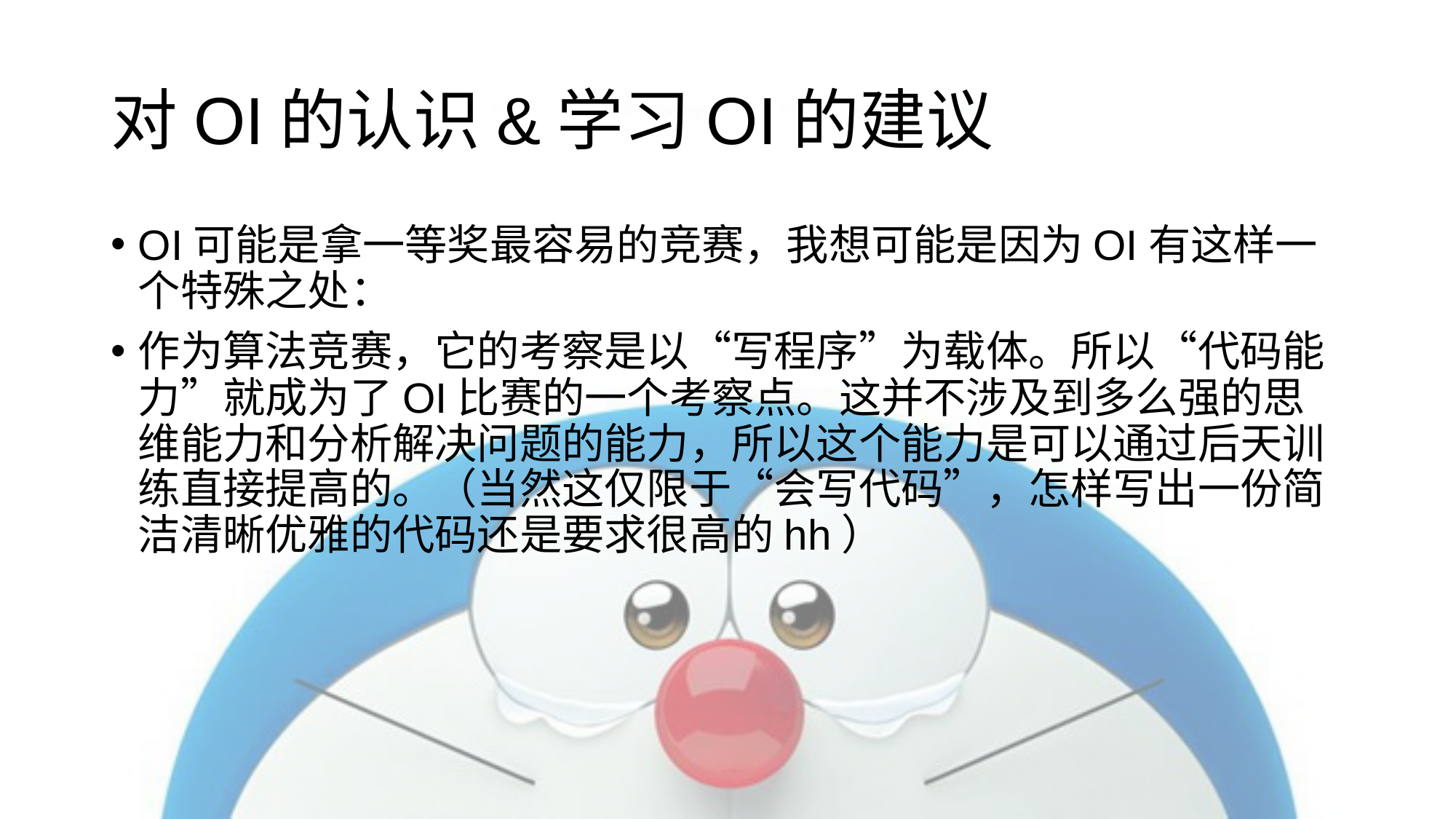

# 对OI的认识&学习OI的建议
OI可能是拿一等奖最容易的竞赛，我想可能是因为OI有这样一个特殊之处：
作为算法竞赛，它的考察是以“写程序”为载体。所以“代码能力”就成为了OI比赛的一个考察点。这并不涉及到多么强的思维能力和分析解决问题的能力，所以这个能力是可以通过后天训练直接提高的。（当然这仅限于“会写代码”，怎样写出一份简洁清晰优雅的代码还是要求很高的hh）